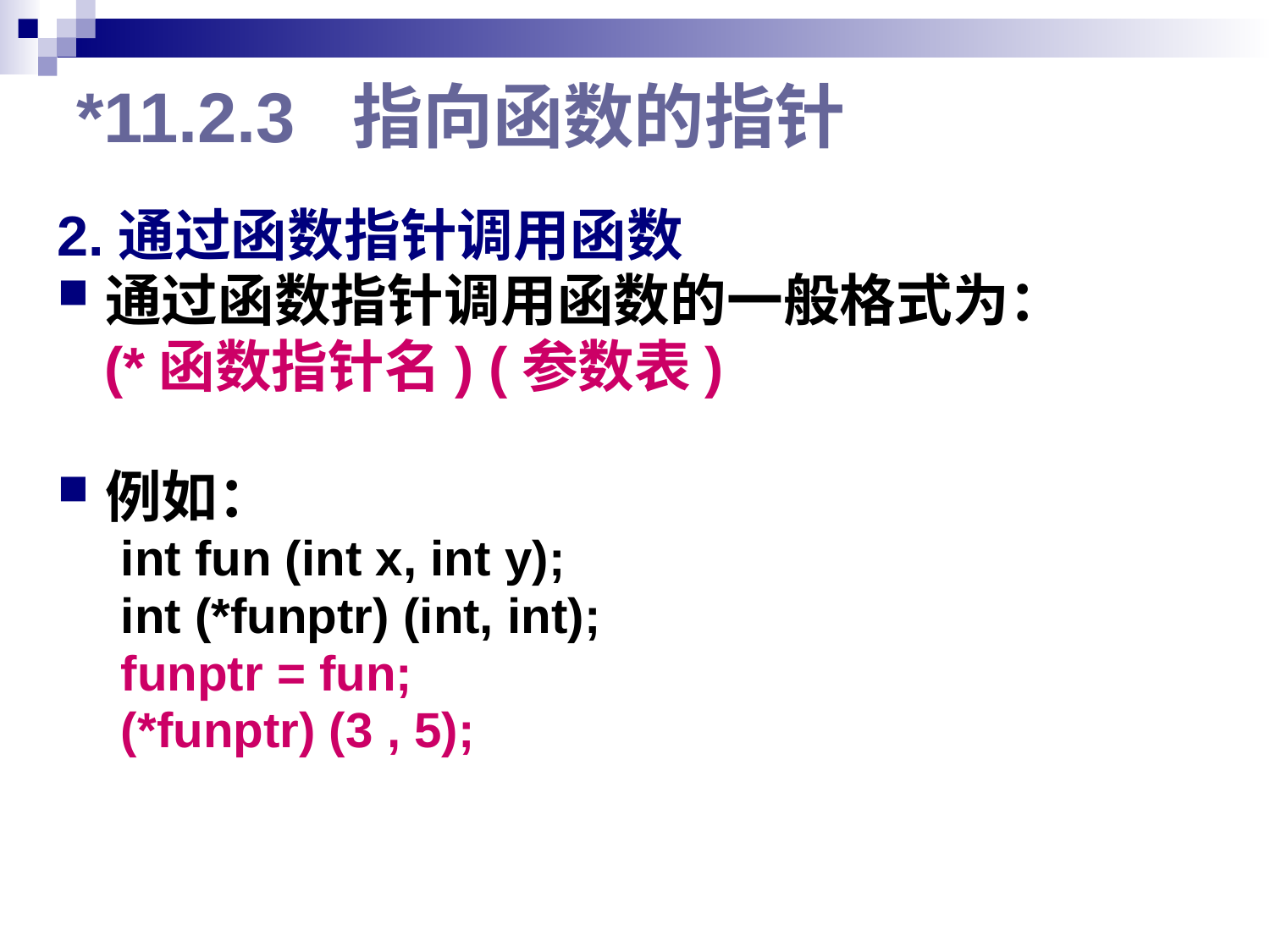

# *11.2.3  指向函数的指针
2.通过函数指针调用函数
通过函数指针调用函数的一般格式为：
   (*函数指针名) (参数表)

例如：
int fun (int x, int y);
int (*funptr) (int, int);
funptr = fun;
(*funptr) (3 , 5);